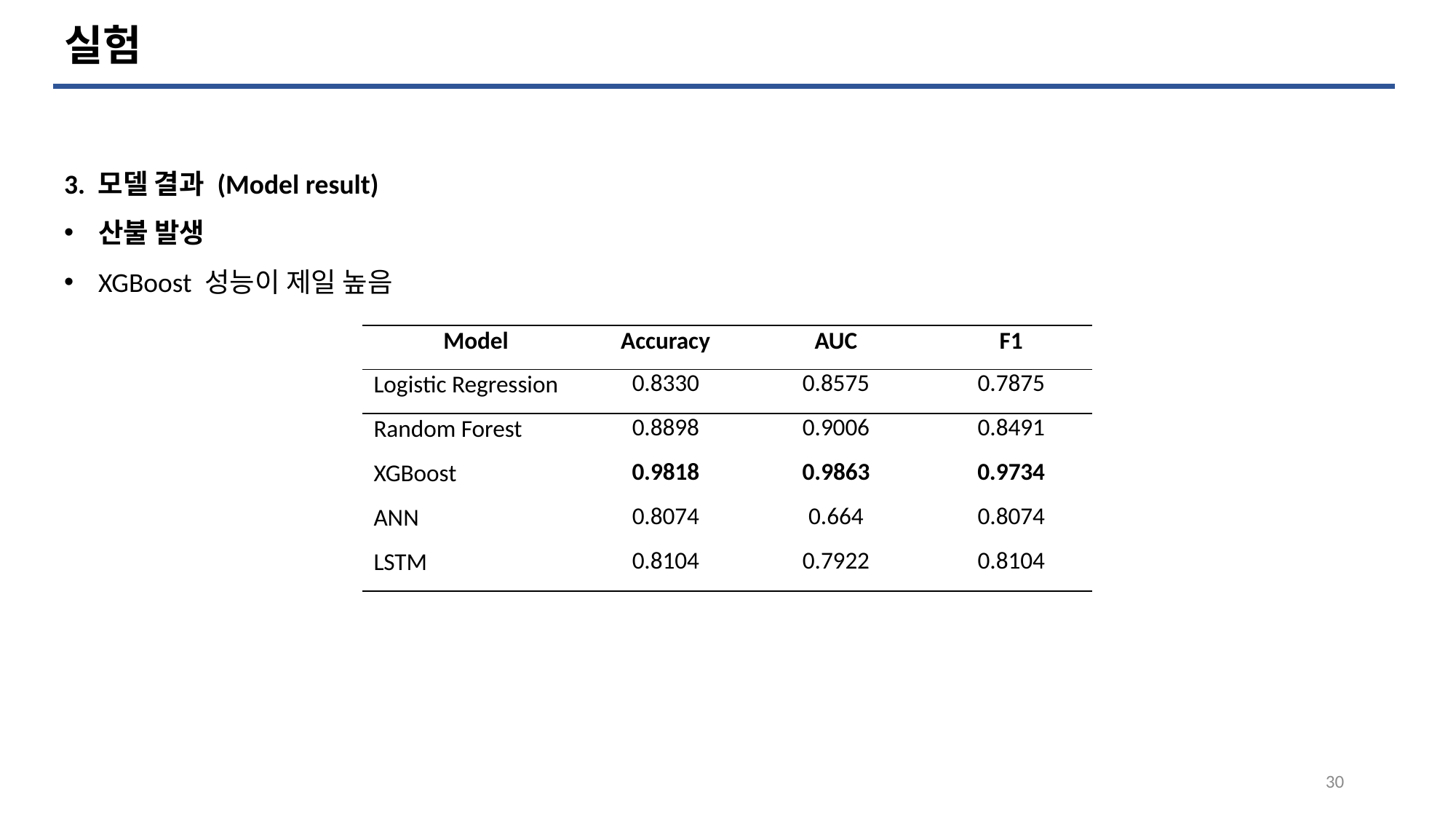

실험
3. 모델 결과 (Model result)
산불 발생
XGBoost 성능이 제일 높음

| Model | Accuracy | AUC | F1 |
| --- | --- | --- | --- |
| Logistic Regression | 0.8330 | 0.8575 | 0.7875 |
| Random Forest | 0.8898 | 0.9006 | 0.8491 |
| XGBoost | 0.9818 | 0.9863 | 0.9734 |
| ANN | 0.8074 | 0.664 | 0.8074 |
| LSTM | 0.8104 | 0.7922 | 0.8104 |
30